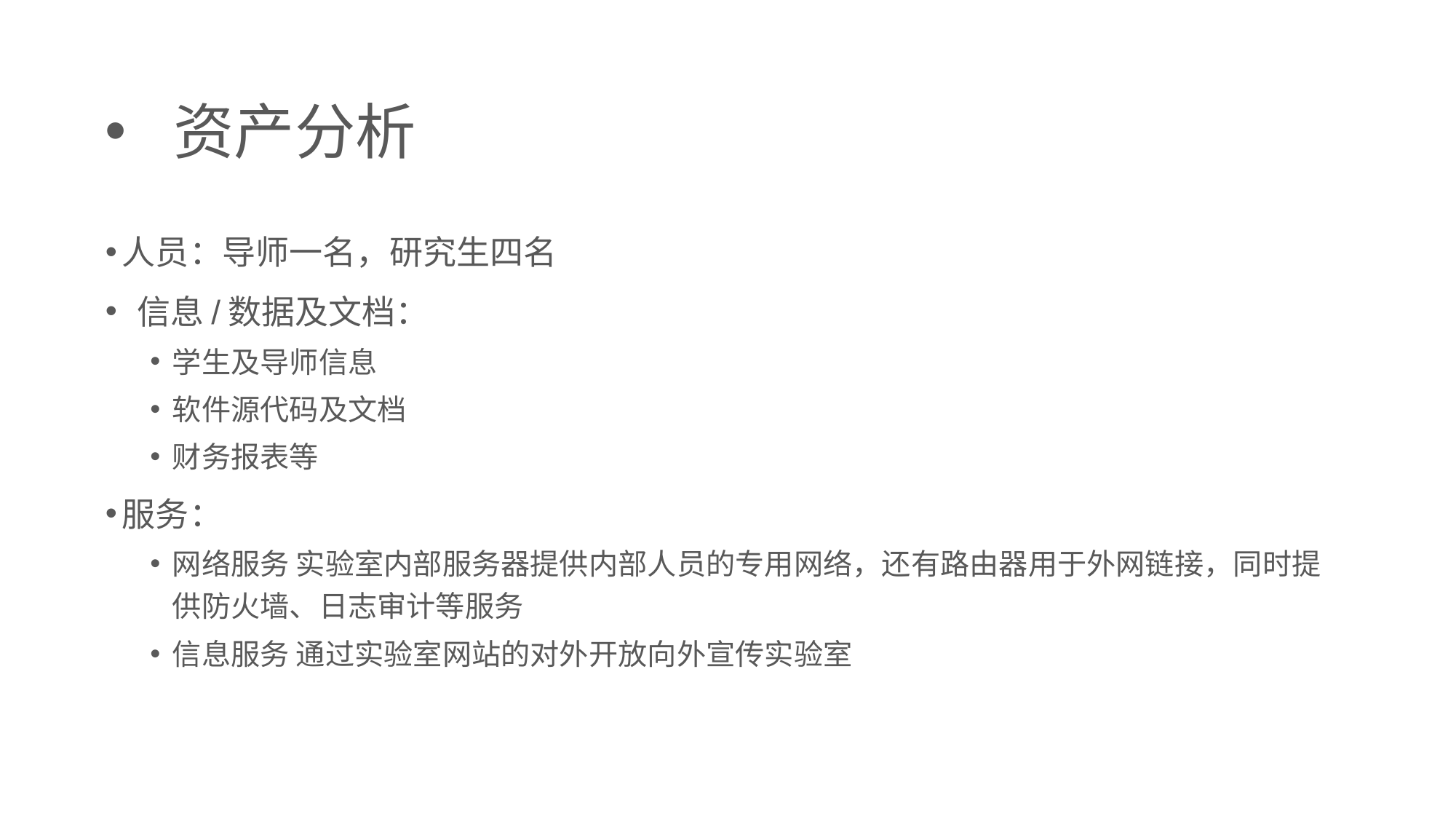

# 资产分析
人员：导师一名，研究生四名
 信息/数据及文档：
学生及导师信息
软件源代码及文档
财务报表等
服务：
网络服务 实验室内部服务器提供内部人员的专用网络，还有路由器用于外网链接，同时提供防火墙、日志审计等服务
信息服务 通过实验室网站的对外开放向外宣传实验室